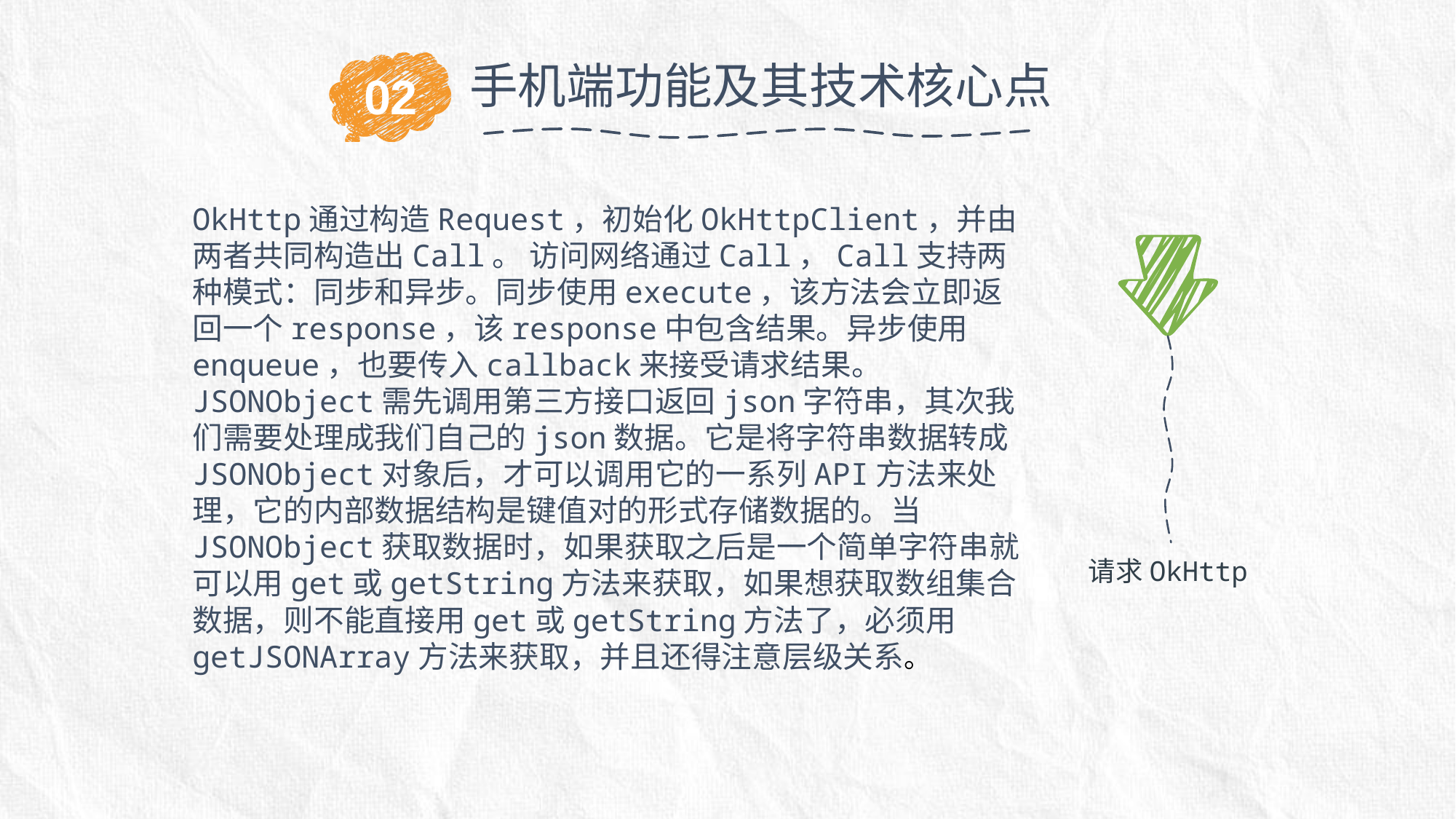

手机端功能及其技术核心点

02

OkHttp通过构造Request，初始化OkHttpClient，并由两者共同构造出Call。 访问网络通过Call，Call支持两种模式：同步和异步。同步使用execute，该方法会立即返回一个response，该response中包含结果。异步使用enqueue，也要传入callback来接受请求结果。
JSONObject需先调用第三方接口返回json字符串，其次我们需要处理成我们自己的json数据。它是将字符串数据转成JSONObject对象后，才可以调用它的一系列API方法来处理，它的内部数据结构是键值对的形式存储数据的。当JSONObject获取数据时，如果获取之后是一个简单字符串就可以用get或getString方法来获取，如果想获取数组集合数据，则不能直接用get或getString方法了，必须用getJSONArray方法来获取，并且还得注意层级关系。

请求OkHttp